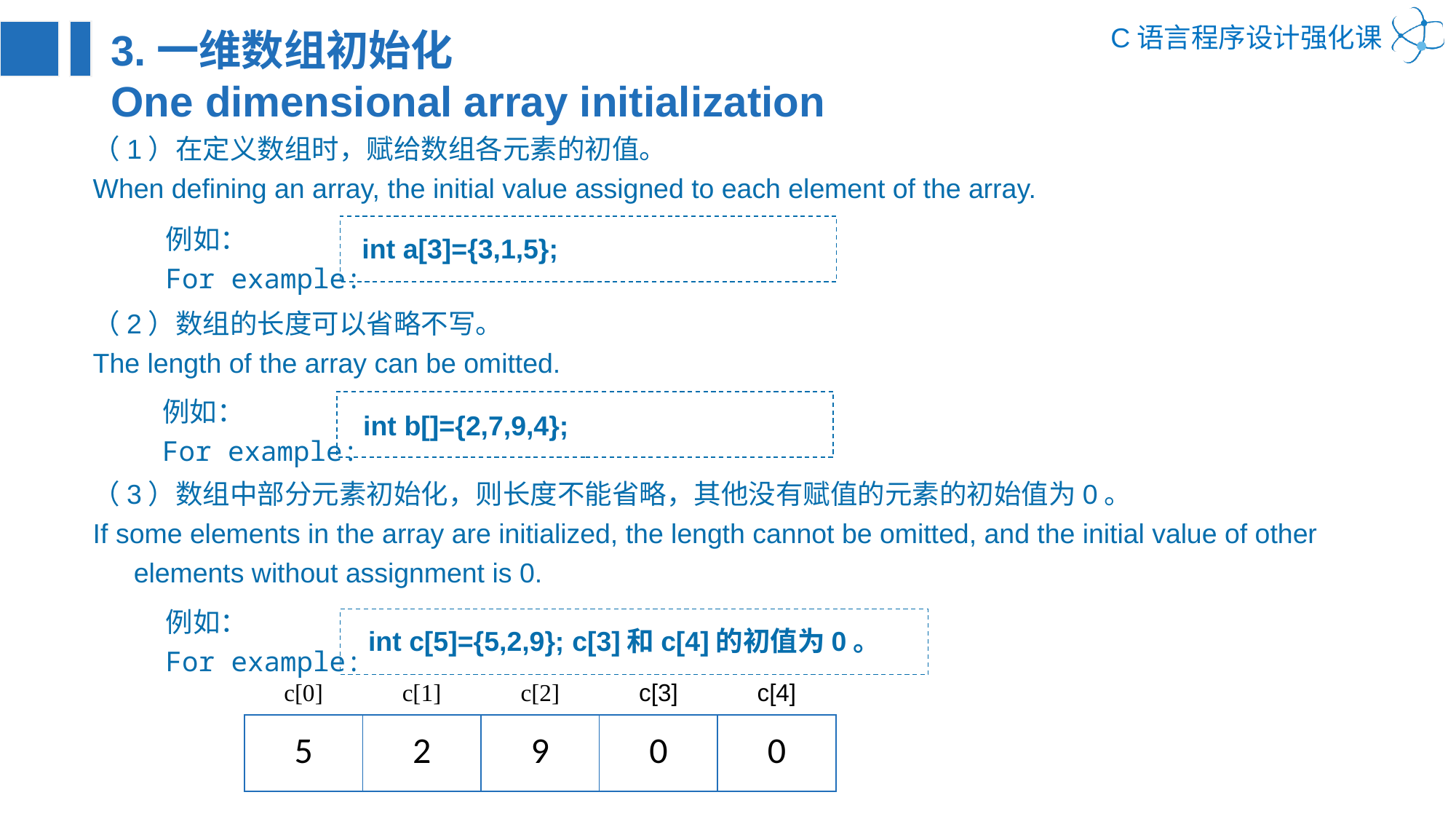

3.一维数组初始化
One dimensional array initialization

（1）在定义数组时，赋给数组各元素的初值。
When defining an array, the initial value assigned to each element of the array.
例如：
For example:

int a[3]={3,1,5};
（2）数组的长度可以省略不写。
The length of the array can be omitted.
例如：
For example:

int b[]={2,7,9,4};
（3）数组中部分元素初始化，则长度不能省略，其他没有赋值的元素的初始值为0。
If some elements in the array are initialized, the length cannot be omitted, and the initial value of other elements without assignment is 0.
例如：
For example:
int c[5]={5,2,9}; c[3]和c[4]的初值为0。

| c[0] | c[1] | c[2] | c[3] | c[4] |
| --- | --- | --- | --- | --- |
| 5 | 2 | 9 | 0 | 0 |